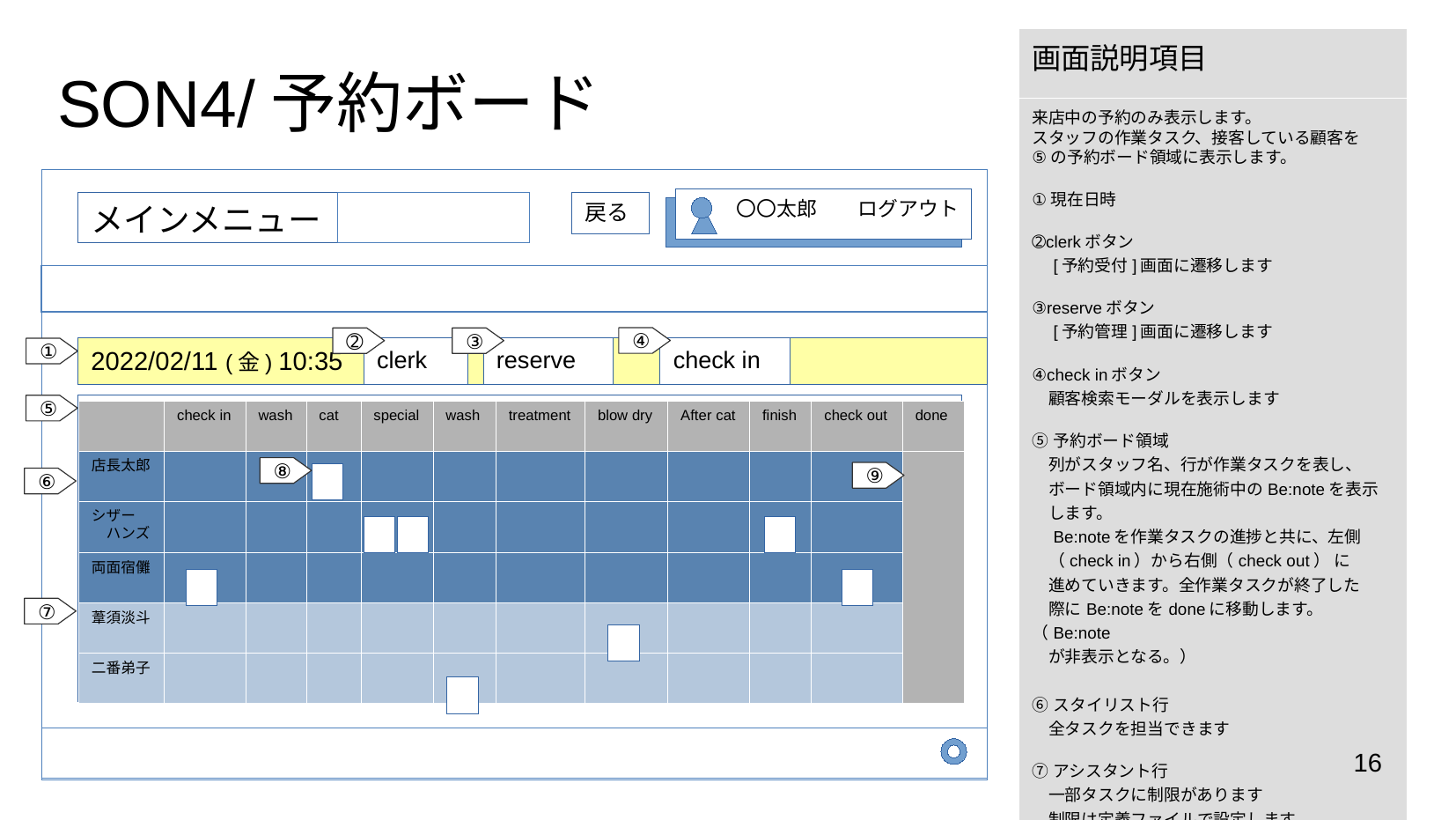

| 画面説明項目 |
| --- |
| 来店中の予約のみ表示します。 スタッフの作業タスク、接客している顧客を ⑤の予約ボード領域に表示します。 ①現在日時 ➁clerkボタン 　[予約受付]画面に遷移します ③reserveボタン 　[予約管理]画面に遷移します ④check inボタン 　顧客検索モーダルを表示します ⑤予約ボード領域 　列がスタッフ名、行が作業タスクを表し、 　ボード領域内に現在施術中のBe:noteを表示 　します。 　Be:noteを作業タスクの進捗と共に、左側 　（check in）から右側（check out） に 　進めていきます。全作業タスクが終了した 　際にBe:noteをdoneに移動します。（Be:note 　が非表示となる。） 　 ⑥スタイリスト行 　全タスクを担当できます ⑦アシスタント行 　一部タスクに制限があります 　制限は定義ファイルで設定します |
# SON4/予約ボード

〇〇太郎　　ログアウト
メインメニュー

戻る

④
➁
③
2022/02/11 (金) 10:35
clerk
reserve
check in
①
⑤

|  | check in | wash | cat | special | wash | treatment | blow dry | After cat | finish | check out | done |
| --- | --- | --- | --- | --- | --- | --- | --- | --- | --- | --- | --- |
| 店長太郎 |  |  |  |  |  |  |  |  |  |  |  |
| シザー 　ハンズ |  |  |  |  |  |  |  |  |  |  |  |
| 両面宿儺 |  |  |  |  |  |  |  |  |  |  |  |
| 葦須淡斗 |  |  |  |  |  |  |  |  |  |  |  |
| 二番弟子 |  |  |  |  |  |  |  |  |  |  |  |
⑧
⑨

⑥

⑦

16